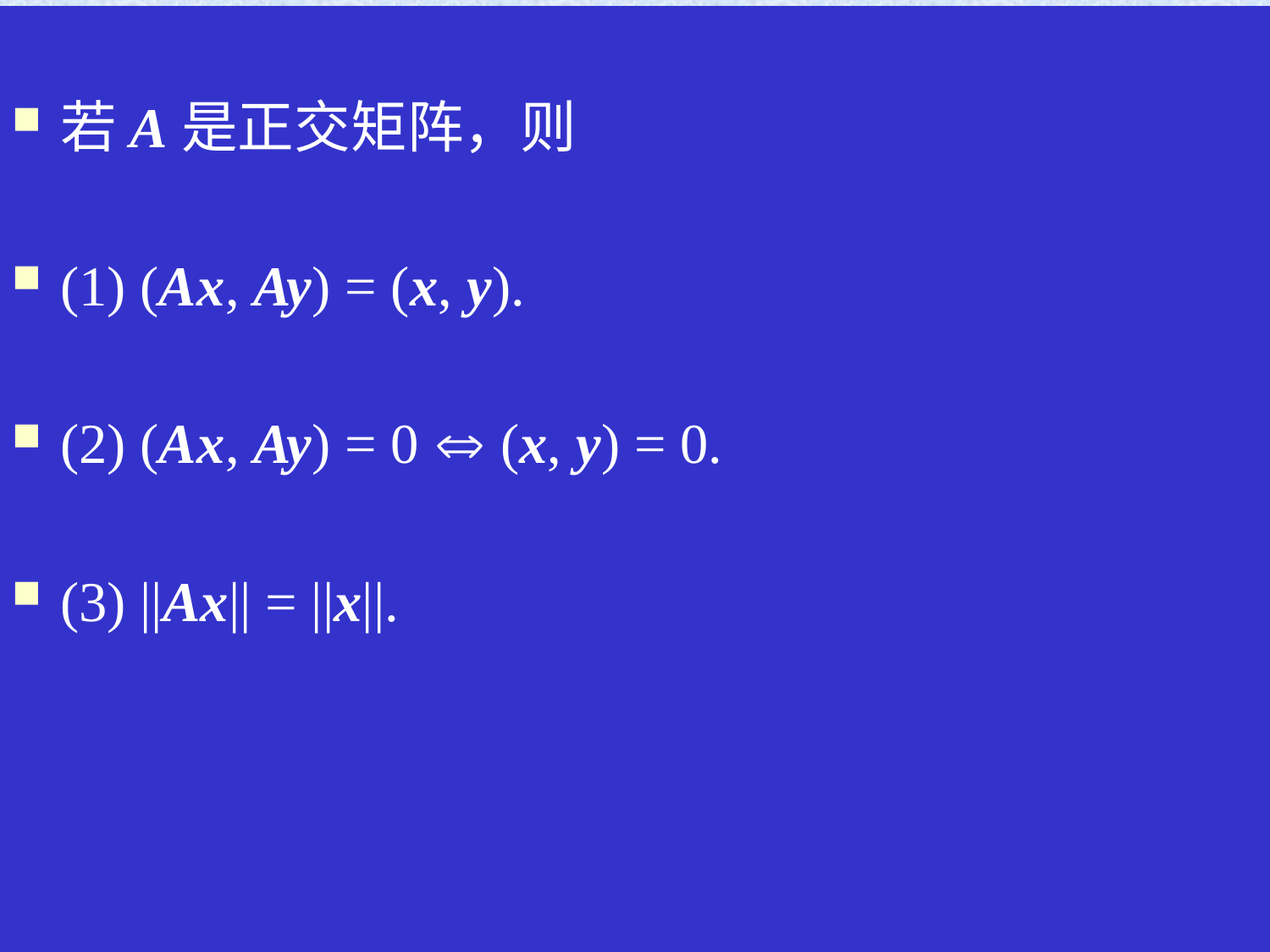

若A是正交矩阵，则

(1) (Ax, Ay) = (x, y).

(2) (Ax, Ay) = 0 ⇔ (x, y) = 0.

(3) ||Ax|| = ||x||.